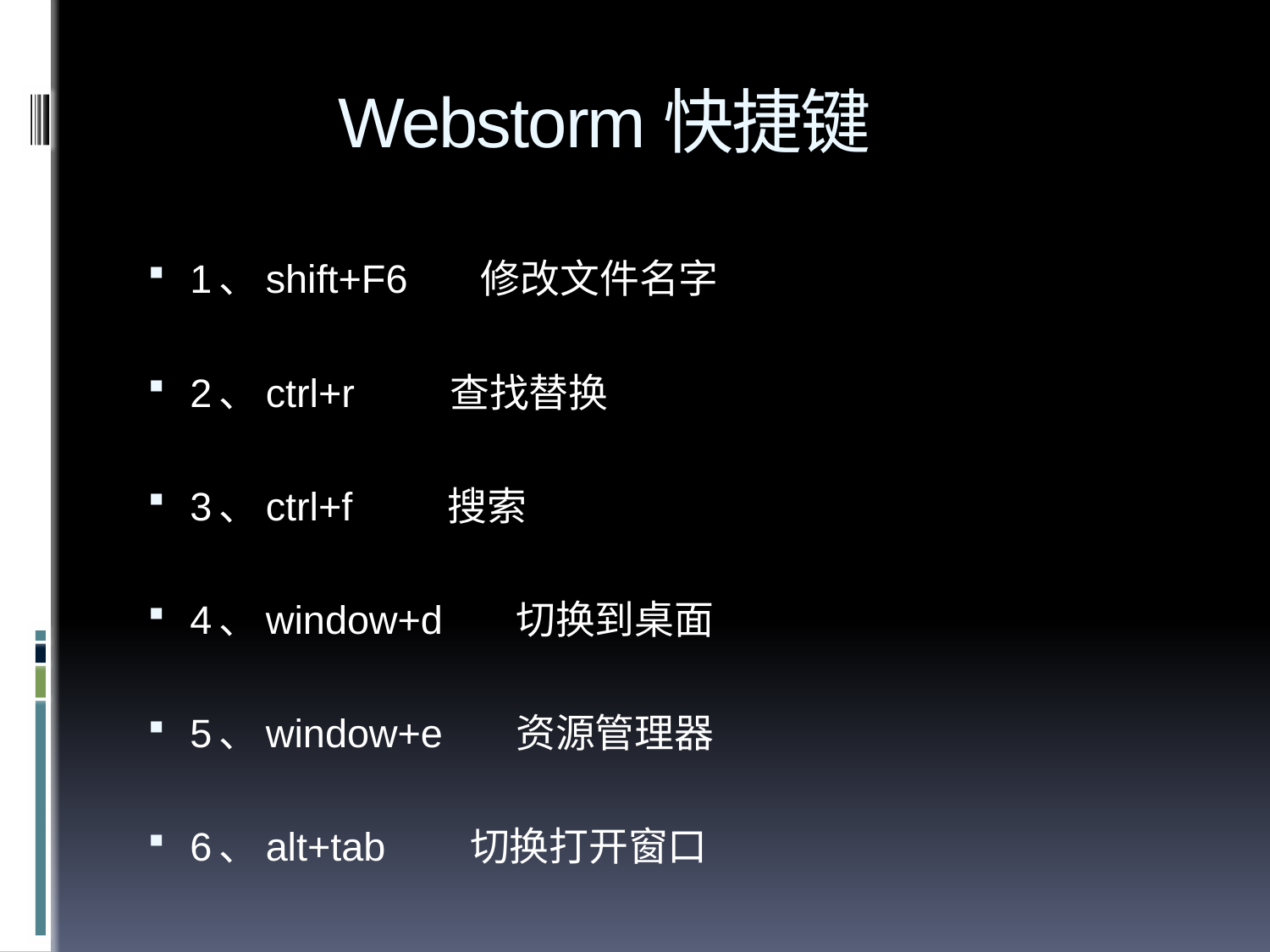

# Webstorm快捷键
1、shift+F6      修改文件名字

2、ctrl+r        查找替换

3、ctrl+f        搜索

4、window+d      切换到桌面

5、window+e      资源管理器

6、alt+tab       切换打开窗口